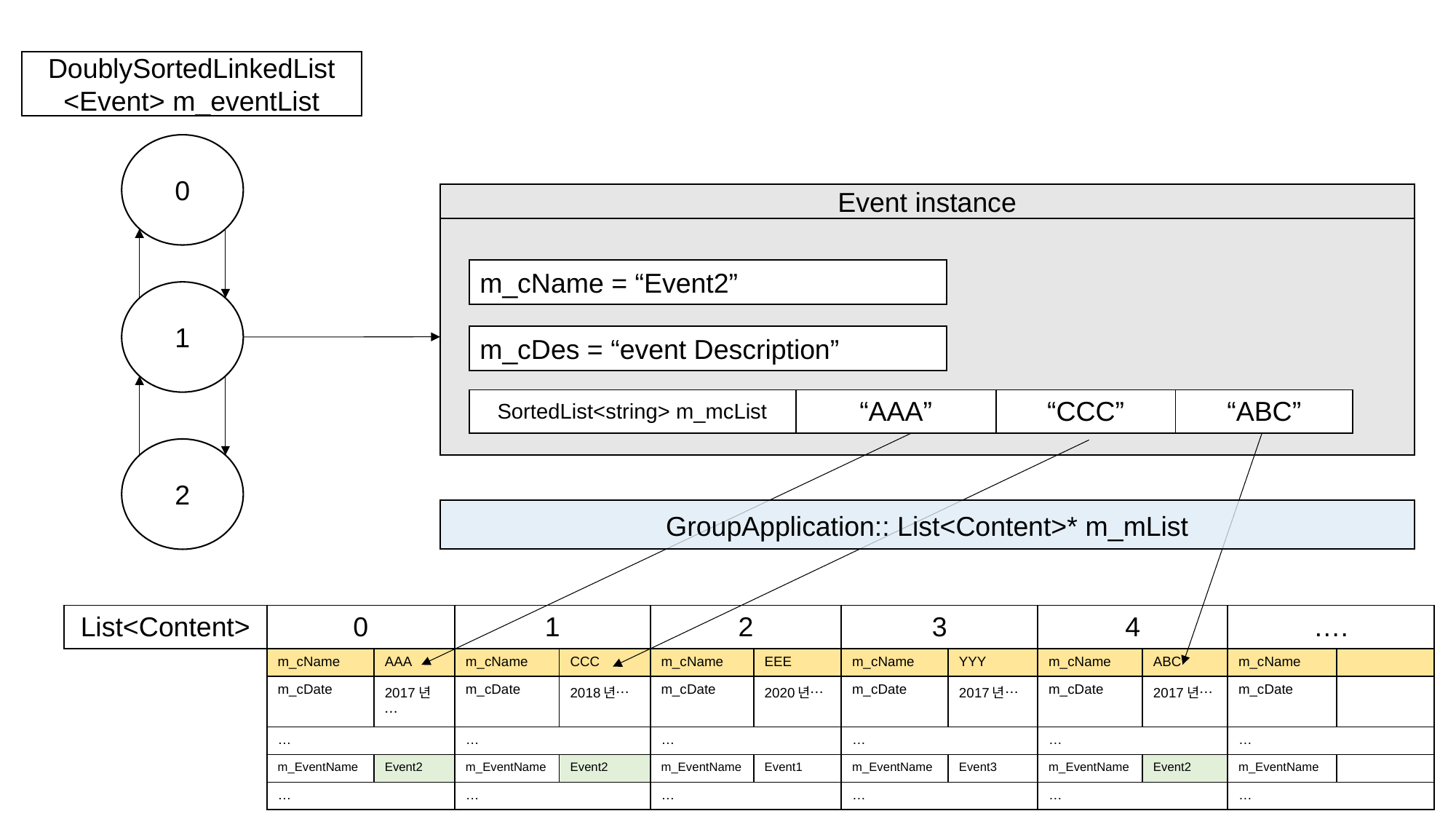

DoublySortedLinkedList
<Event> m_eventList
0
Event instance

m_cName = “Event2”
1
m_cDes = “event Description”
| SortedList<string> m\_mcList | “AAA” | “CCC” | “ABC” |
| --- | --- | --- | --- |
2
GroupApplication:: List<Content>* m_mList
| List<Content> | 0 |  | 1 |  | 2 |  | 3 |  | 4 |  | …. |  |
| --- | --- | --- | --- | --- | --- | --- | --- | --- | --- | --- | --- | --- |
|  | m\_cName | AAA | m\_cName | CCC | m\_cName | EEE | m\_cName | YYY | m\_cName | ABC | m\_cName |  |
|  | m\_cDate | 2017년… | m\_cDate | 2018년… | m\_cDate | 2020년… | m\_cDate | 2017년… | m\_cDate | 2017년… | m\_cDate |  |
|  | … |  | … |  | … |  | … |  | … |  | … |  |
|  | m\_EventName | Event2 | m\_EventName | Event2 | m\_EventName | Event1 | m\_EventName | Event3 | m\_EventName | Event2 | m\_EventName |  |
|  | … |  | … |  | … |  | … |  | … |  | … |  |